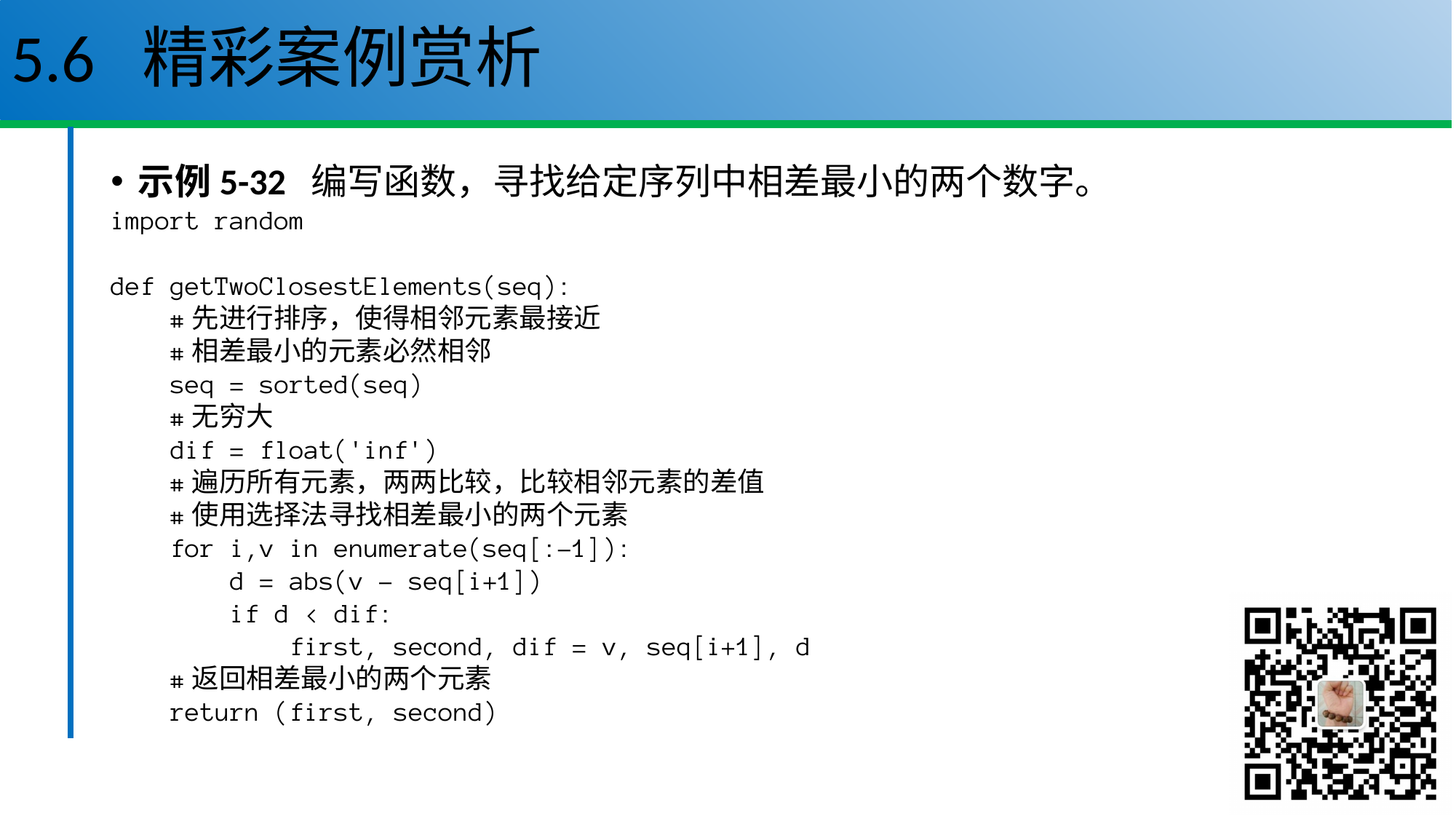

# 5.6  精彩案例赏析
示例5-32  编写函数，寻找给定序列中相差最小的两个数字。
import random

def getTwoClosestElements(seq):
    #先进行排序，使得相邻元素最接近
    #相差最小的元素必然相邻
    seq = sorted(seq)
    #无穷大
    dif = float('inf')
    #遍历所有元素，两两比较，比较相邻元素的差值
    #使用选择法寻找相差最小的两个元素
    for i,v in enumerate(seq[:-1]):
        d = abs(v - seq[i+1])
        if d < dif:
            first, second, dif = v, seq[i+1], d
    #返回相差最小的两个元素
    return (first, second)
133